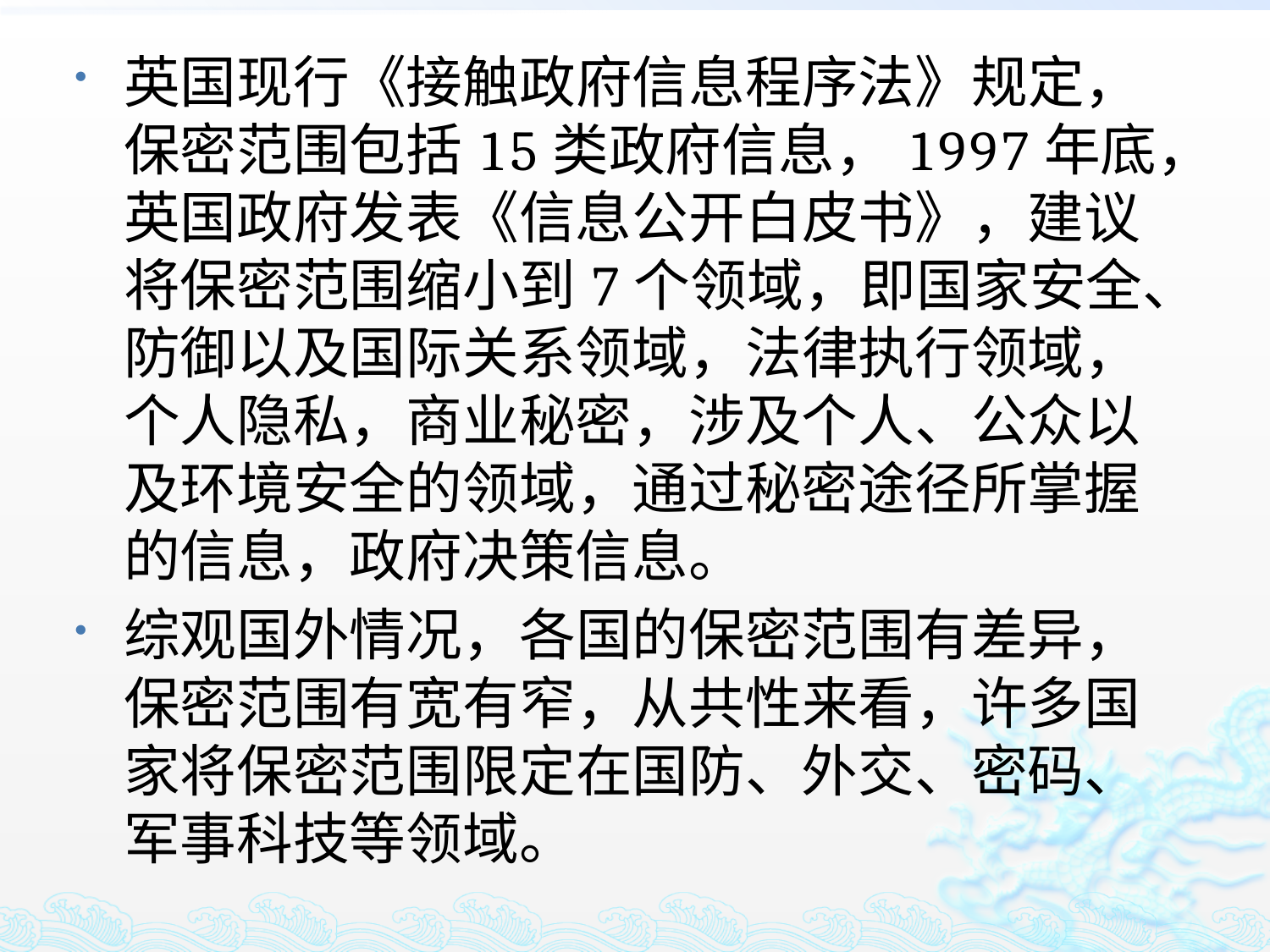

#
英国现行《接触政府信息程序法》规定，保密范围包括15类政府信息，1997年底，英国政府发表《信息公开白皮书》，建议将保密范围缩小到7个领域，即国家安全、防御以及国际关系领域，法律执行领域，个人隐私，商业秘密，涉及个人、公众以及环境安全的领域，通过秘密途径所掌握的信息，政府决策信息。
综观国外情况，各国的保密范围有差异，保密范围有宽有窄，从共性来看，许多国家将保密范围限定在国防、外交、密码、军事科技等领域。